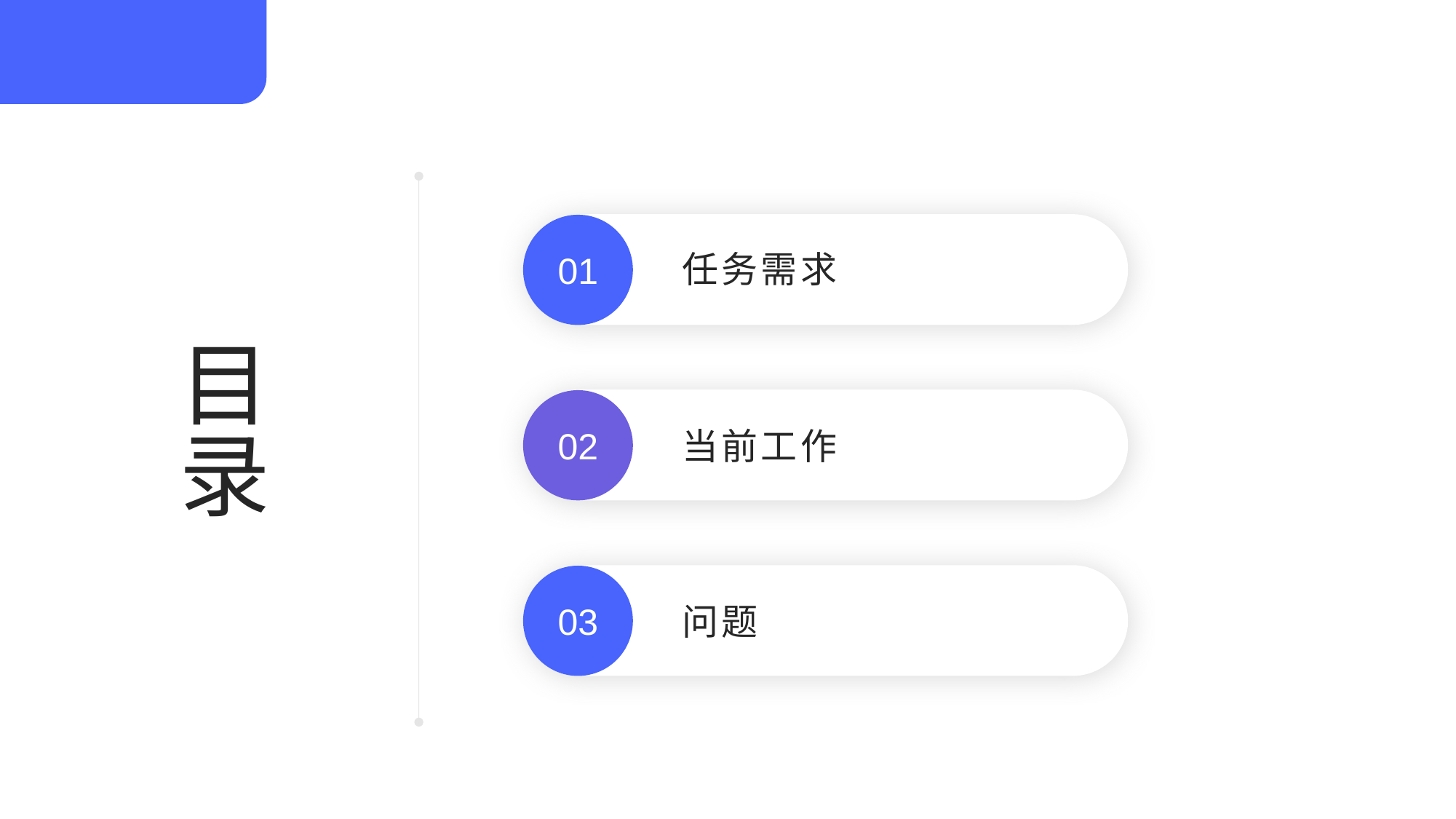

任务需求
目录

01

当前工作
02

问题
03